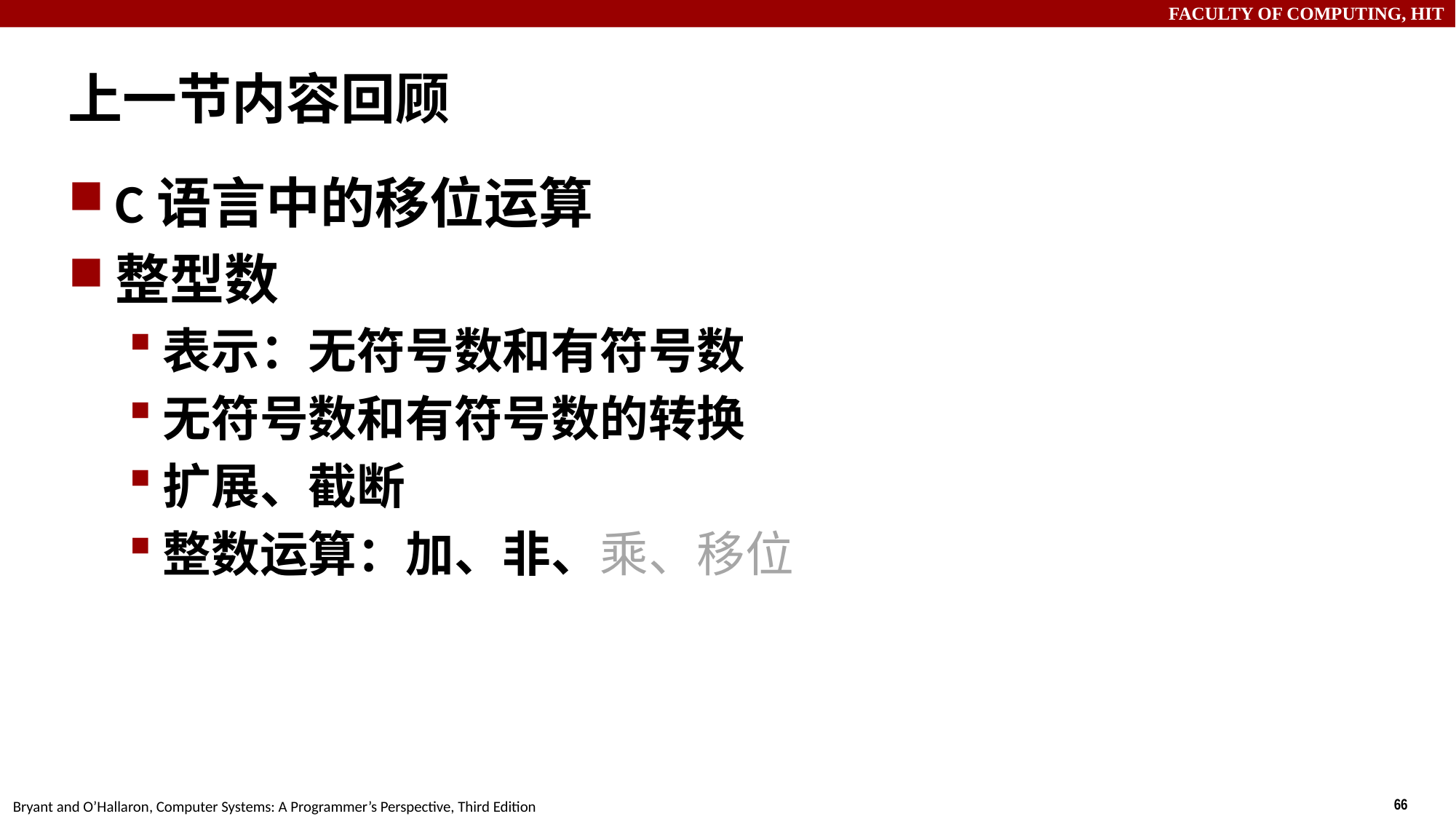

# 上一节内容回顾
C语言中的移位运算
整型数
表示：无符号数和有符号数
无符号数和有符号数的转换
扩展、截断
整数运算：加、非、乘、移位